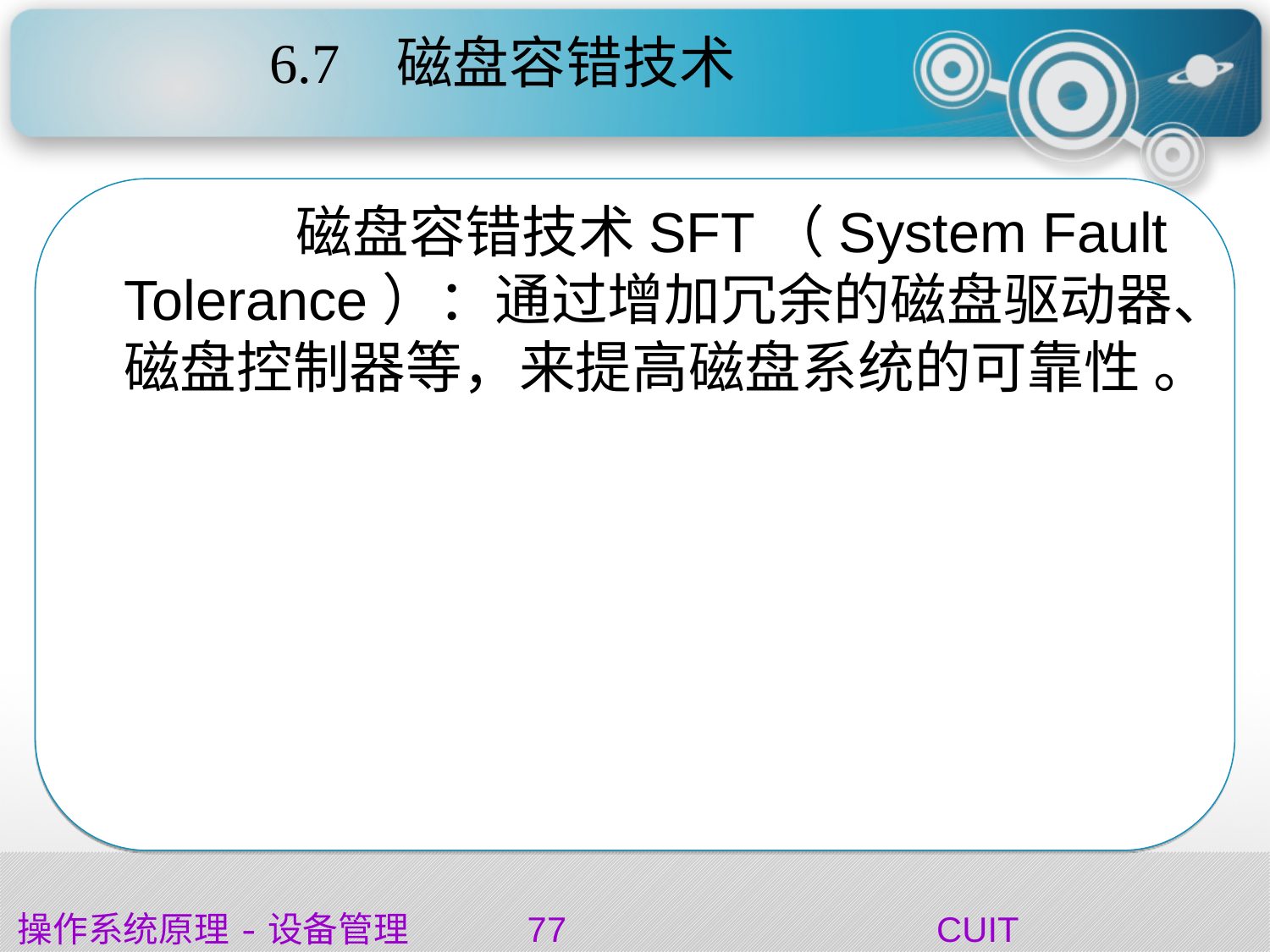

# 6.7   磁盘容错技术
             磁盘容错技术SFT（System Fault Tolerance）：通过增加冗余的磁盘驱动器、磁盘控制器等，来提高磁盘系统的可靠性 。